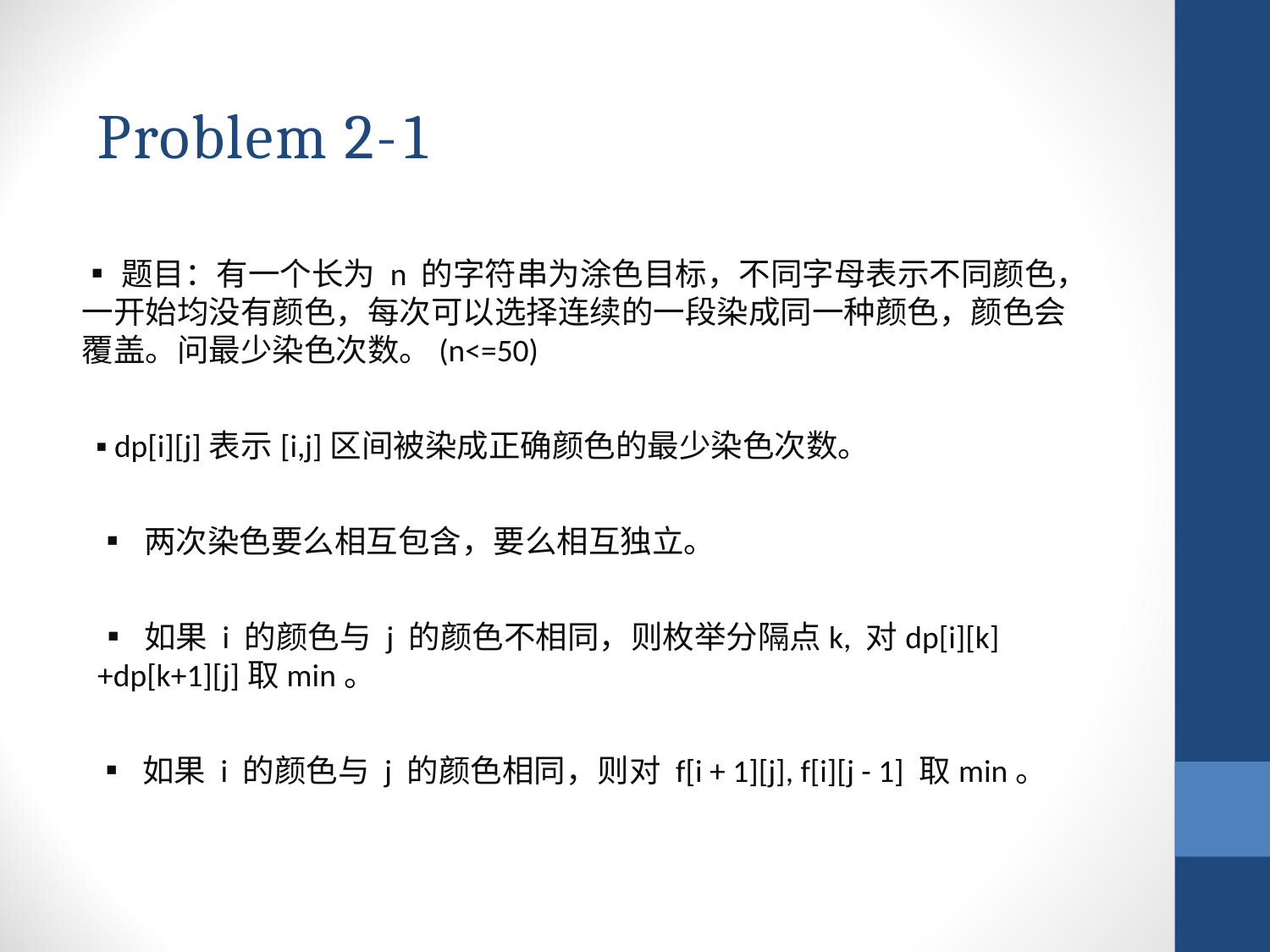

Problem 2-1
▪题目：有一个长为 n 的字符串为涂色目标，不同字母表示不同颜色，一开始均没有颜色，每次可以选择连续的一段染成同一种颜色，颜色会覆盖。问最少染色次数。(n<=50)
▪ dp[i][j]表示[i,j]区间被染成正确颜色的最少染色次数。
▪ 两次染色要么相互包含，要么相互独立。
▪ 如果 i 的颜色与 j 的颜色不相同，则枚举分隔点k, 对dp[i][k]+dp[k+1][j]取min。
▪ 如果 i 的颜色与 j 的颜色相同，则对 f[i + 1][j], f[i][j - 1] 取min。